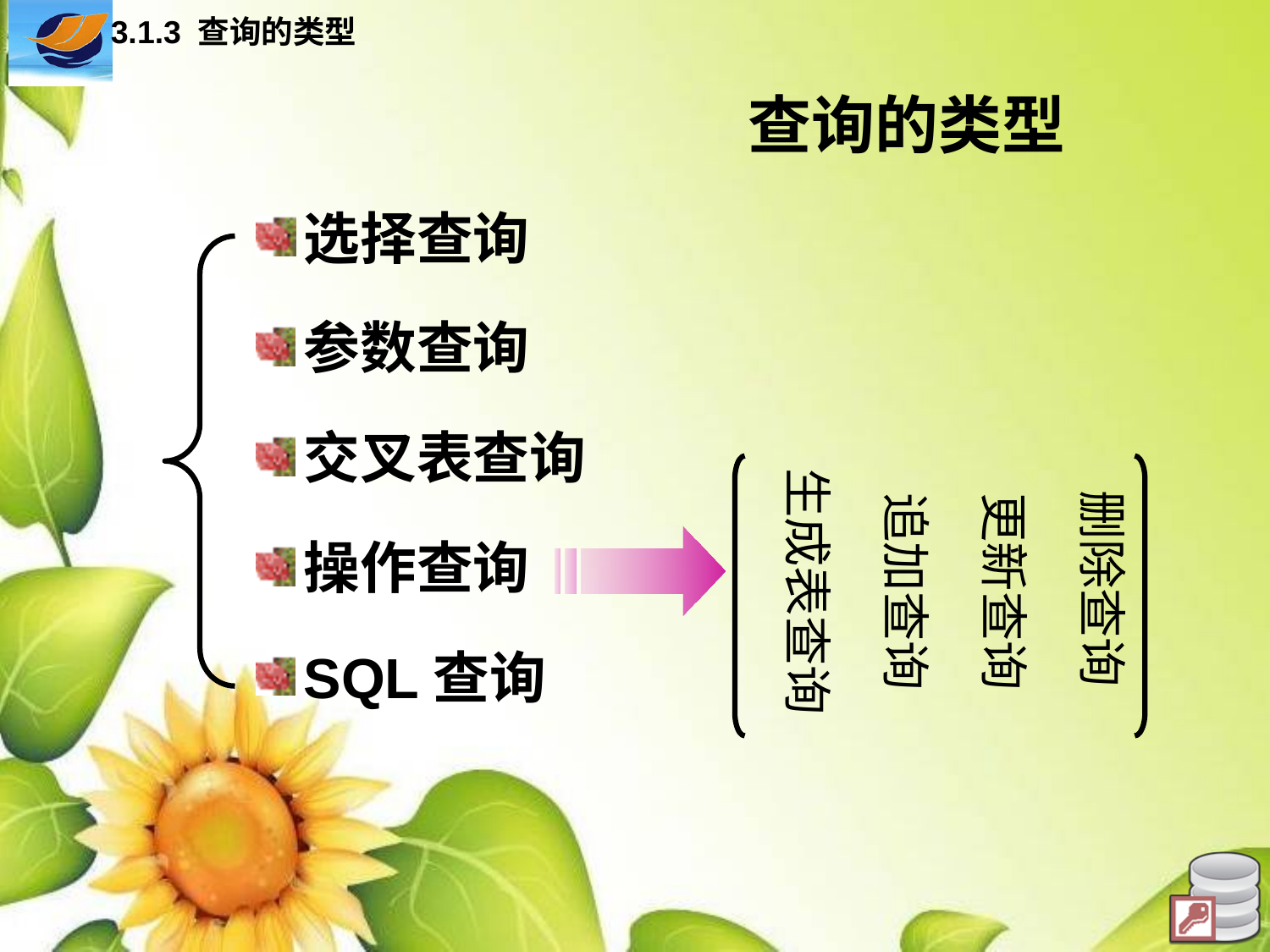

3.1.3 查询的类型
# 查询的类型
选择查询

参数查询
交叉表查询

生成表查询

删除查询
追加查询
更新查询
操作查询

SQL查询